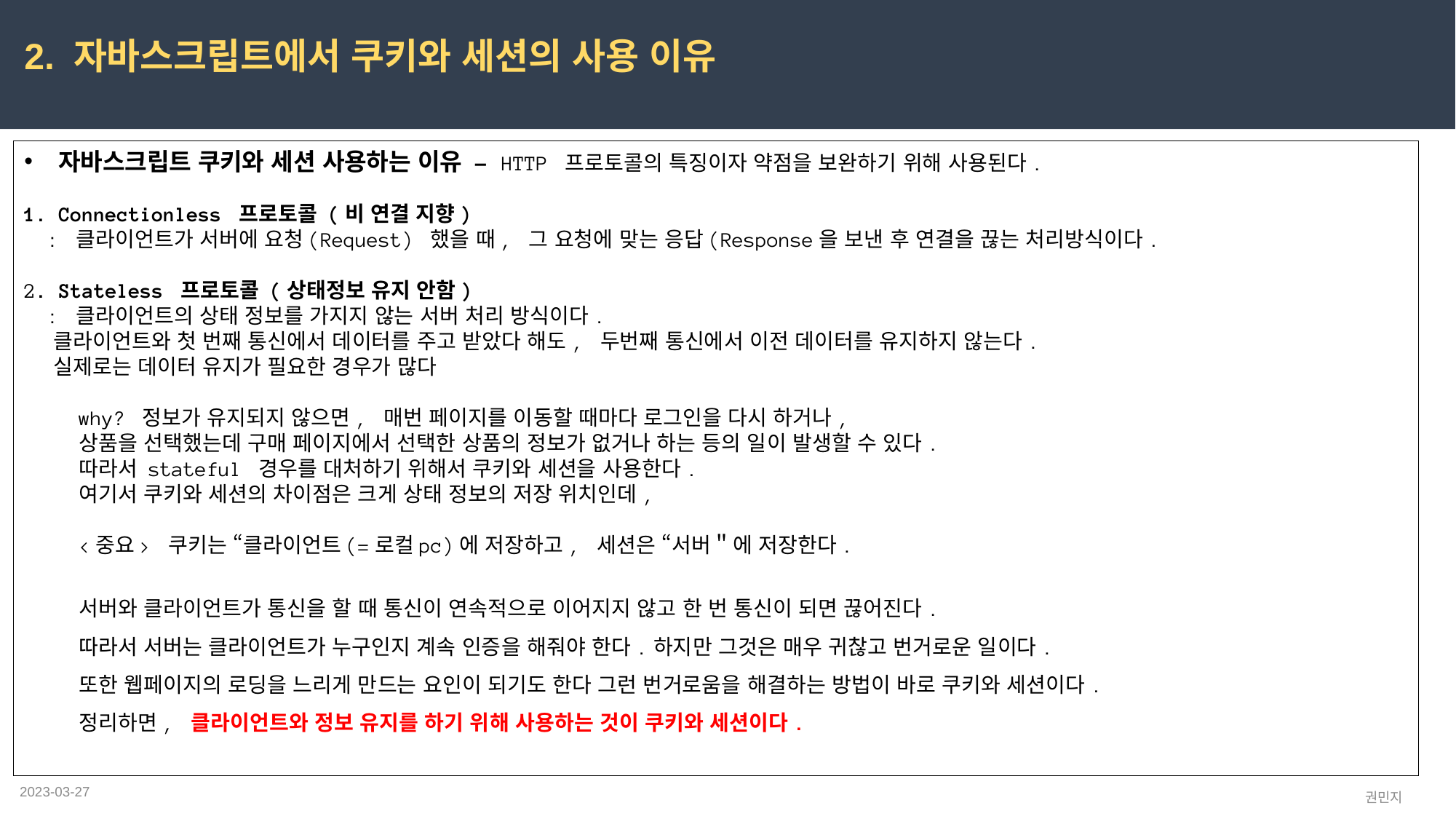

2. 자바스크립트에서 쿠키와 세션의 사용 이유
자바스크립트 쿠키와 세션 사용하는 이유 - HTTP 프로토콜의 특징이자 약점을 보완하기 위해 사용된다.

1. Connectionless 프로토콜 (비 연결 지향)
  : 클라이언트가 서버에 요청(Request) 했을 때, 그 요청에 맞는 응답(Response을 보낸 후 연결을 끊는 처리방식이다.

2. Stateless 프로토콜 (상태정보 유지 안함)
  : 클라이언트의 상태 정보를 가지지 않는 서버 처리 방식이다.
    클라이언트와 첫 번째 통신에서 데이터를 주고 받았다 해도, 두번째 통신에서 이전 데이터를 유지하지 않는다.
    실제로는 데이터 유지가 필요한 경우가 많다

why? 정보가 유지되지 않으면, 매번 페이지를 이동할 때마다 로그인을 다시 하거나,
상품을 선택했는데 구매 페이지에서 선택한 상품의 정보가 없거나 하는 등의 일이 발생할 수 있다.
따라서 stateful 경우를 대처하기 위해서 쿠키와 세션을 사용한다.
여기서 쿠키와 세션의 차이점은 크게 상태 정보의 저장 위치인데,

<중요> 쿠키는 “클라이언트(=로컬pc)에 저장하고, 세션은 “서버＂에 저장한다.

서버와 클라이언트가 통신을 할 때 통신이 연속적으로 이어지지 않고 한 번 통신이 되면 끊어진다.
따라서 서버는 클라이언트가 누구인지 계속 인증을 해줘야 한다.하지만 그것은 매우 귀찮고 번거로운 일이다.
또한 웹페이지의 로딩을 느리게 만드는 요인이 되기도 한다 그런 번거로움을 해결하는 방법이 바로 쿠키와 세션이다.
정리하면, 클라이언트와 정보 유지를 하기 위해 사용하는 것이 쿠키와 세션이다.
2023-03-27
권민지